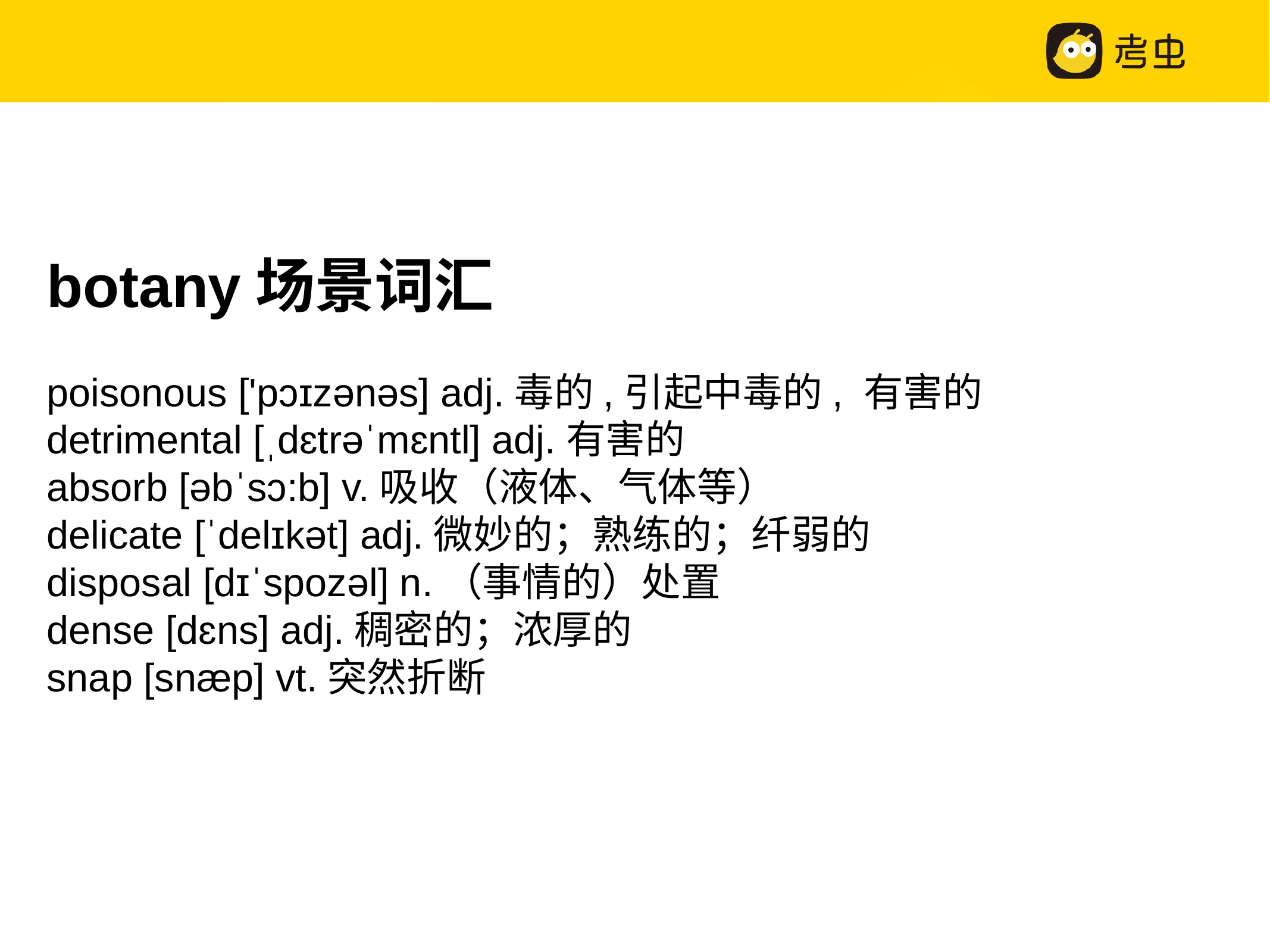

botany场景词汇

poisonous ['pɔɪzənəs] adj.毒的,引起中毒的, 有害的
detrimental [ˌdɛtrəˈmɛntl] adj.有害的
absorb [əbˈsɔ:b] v.吸收（液体、气体等）
delicate [ˈdelɪkət] adj.微妙的；熟练的；纤弱的
disposal [dɪˈspozəl] n.（事情的）处置
dense [dɛns] adj.稠密的；浓厚的
snap [snæp] vt.突然折断